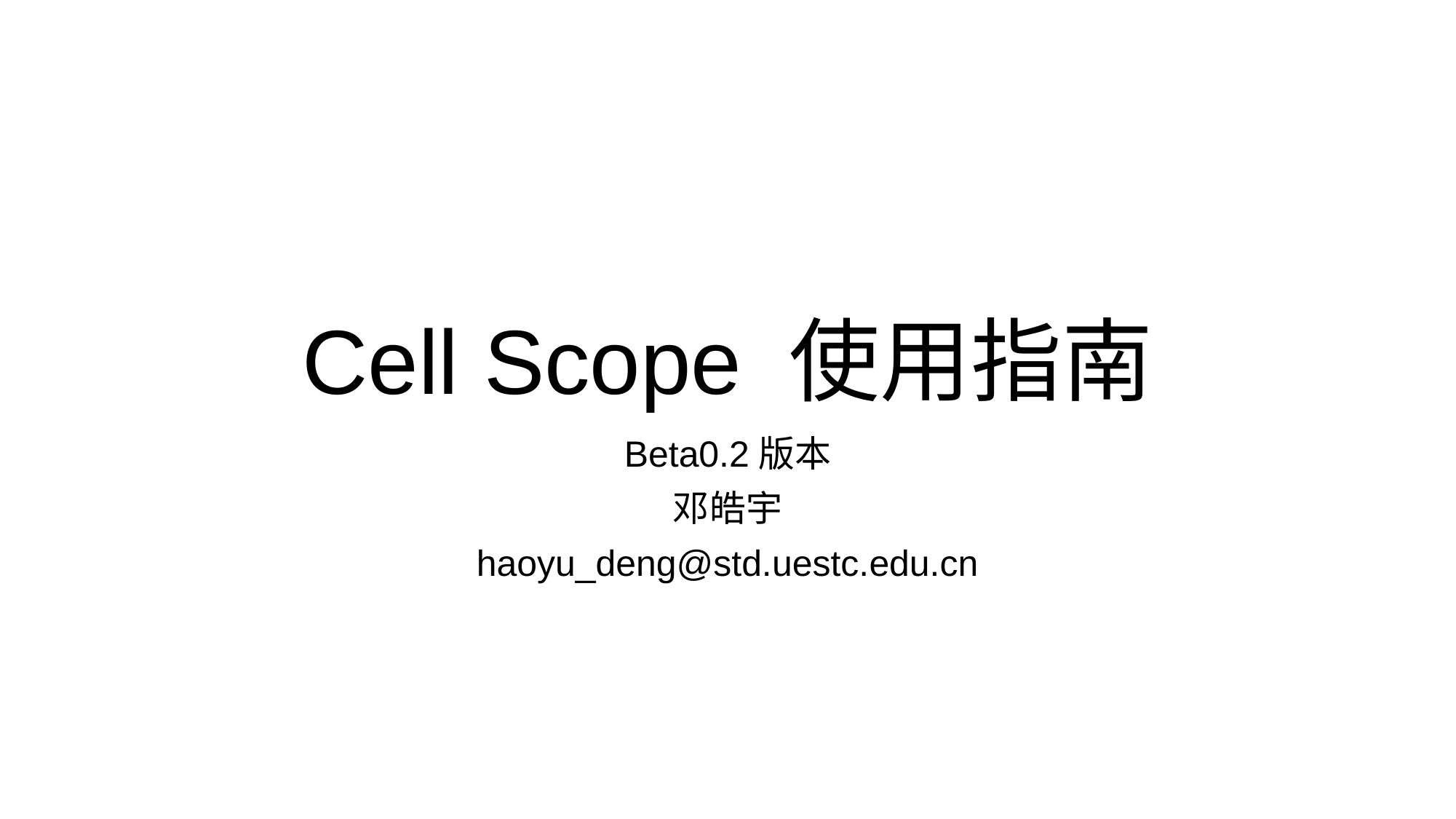

# Cell Scope 使用指南
Beta0.2版本
邓皓宇
haoyu_deng@std.uestc.edu.cn